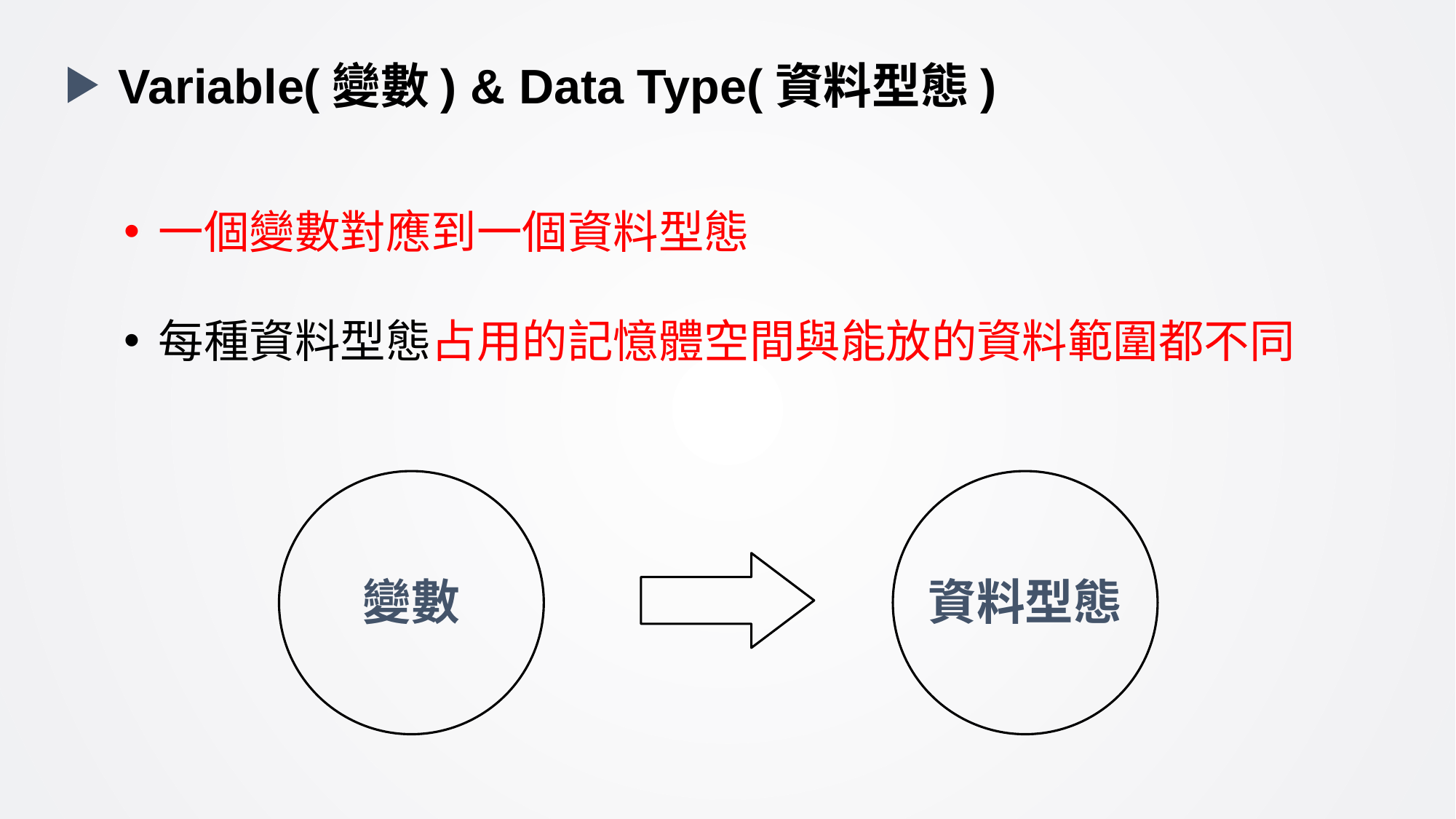

Variable(變數) & Data Type(資料型態)

一個變數對應到一個資料型態

每種資料型態占用的記憶體空間與能放的資料範圍都不同

變數

資料型態